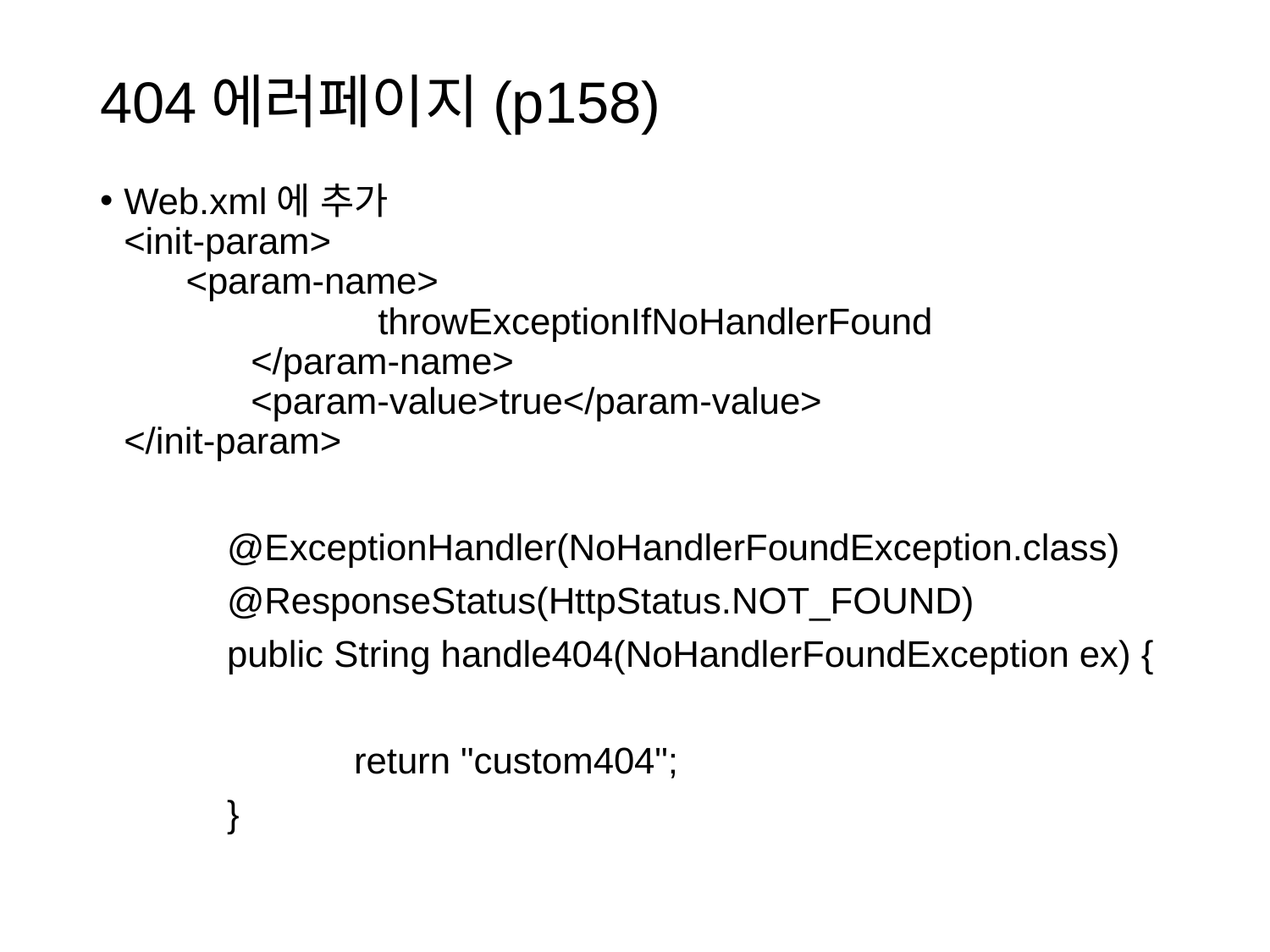

# 404에러페이지(p158)
Web.xml에 추가
<init-param>
      <param-name>
		throwExceptionIfNoHandlerFound
	</param-name>
	<param-value>true</param-value>
</init-param>

	@ExceptionHandler(NoHandlerFoundException.class)
	@ResponseStatus(HttpStatus.NOT_FOUND)
	public String handle404(NoHandlerFoundException ex) {

		return "custom404";
	}